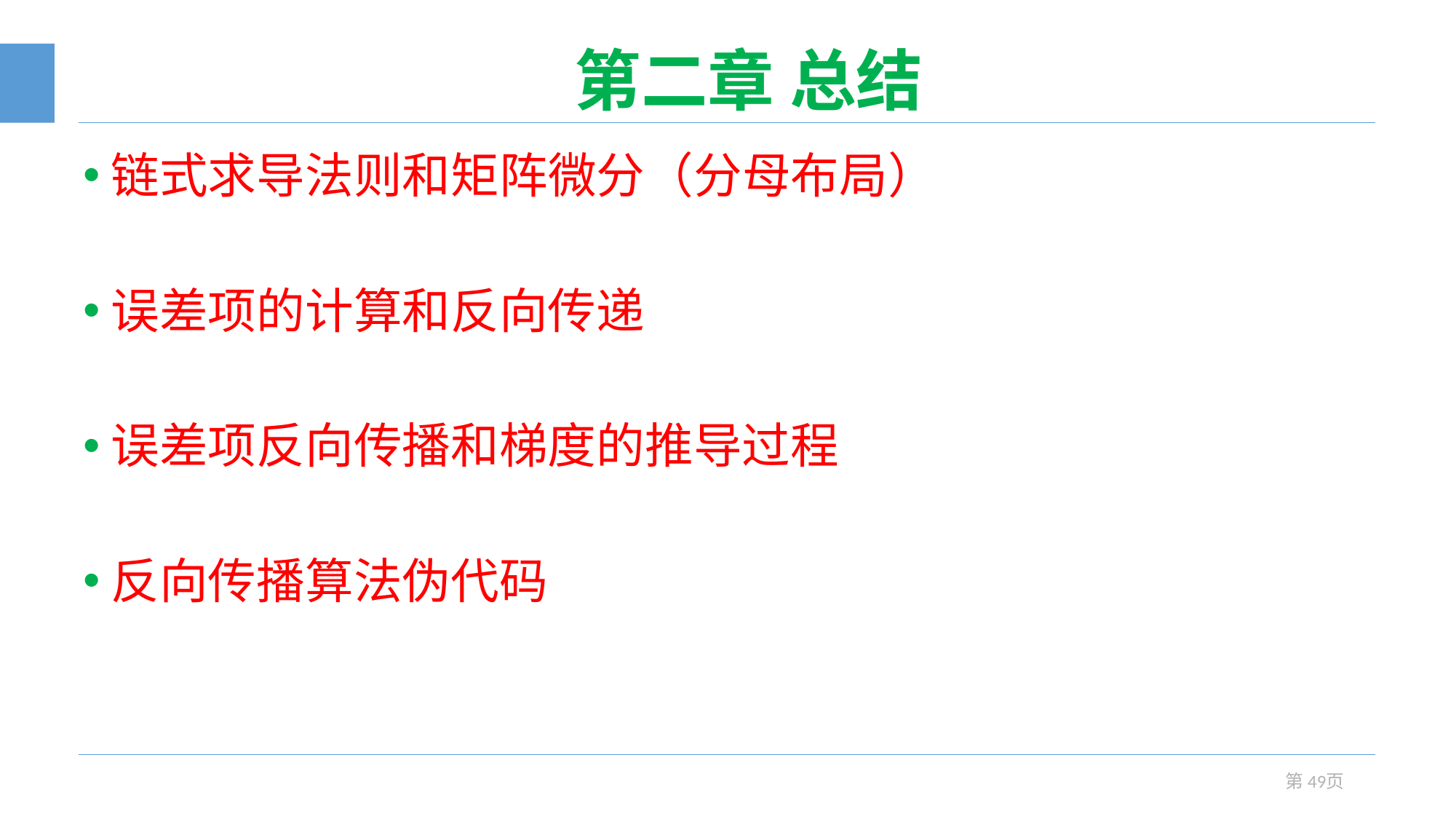

# 第二章 总结
链式求导法则和矩阵微分（分母布局）

误差项的计算和反向传递

误差项反向传播和梯度的推导过程

反向传播算法伪代码

第49页